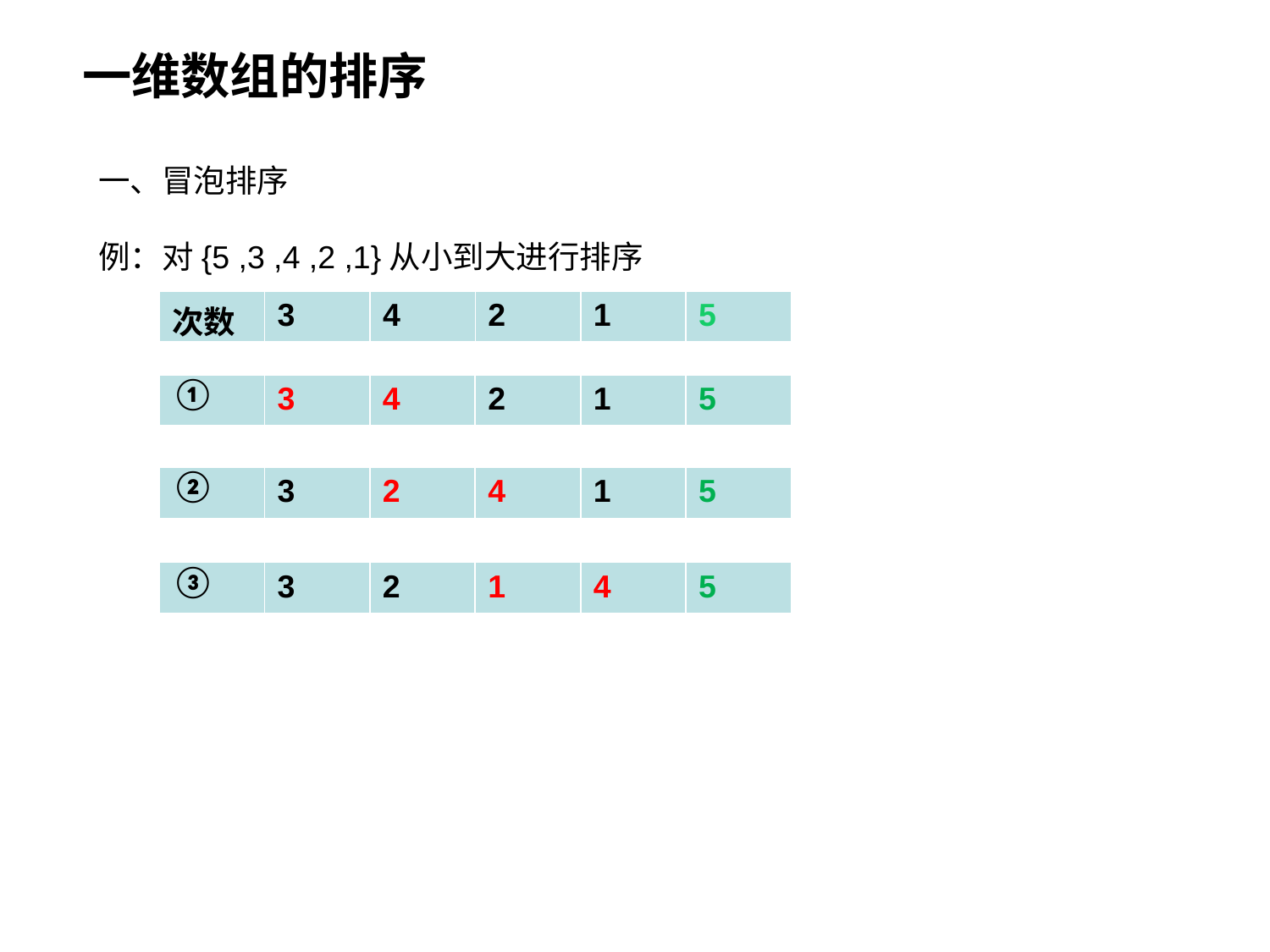

一维数组的排序
一、冒泡排序

例：对{5 ,3 ,4 ,2 ,1}从小到大进行排序
| 次数 | 3 | 4 | 2 | 1 | 5 |
| --- | --- | --- | --- | --- | --- |
| ① | 3 | 4 | 2 | 1 | 5 |
| --- | --- | --- | --- | --- | --- |
| ② | 3 | 2 | 4 | 1 | 5 |
| --- | --- | --- | --- | --- | --- |
| ③ | 3 | 2 | 1 | 4 | 5 |
| --- | --- | --- | --- | --- | --- |